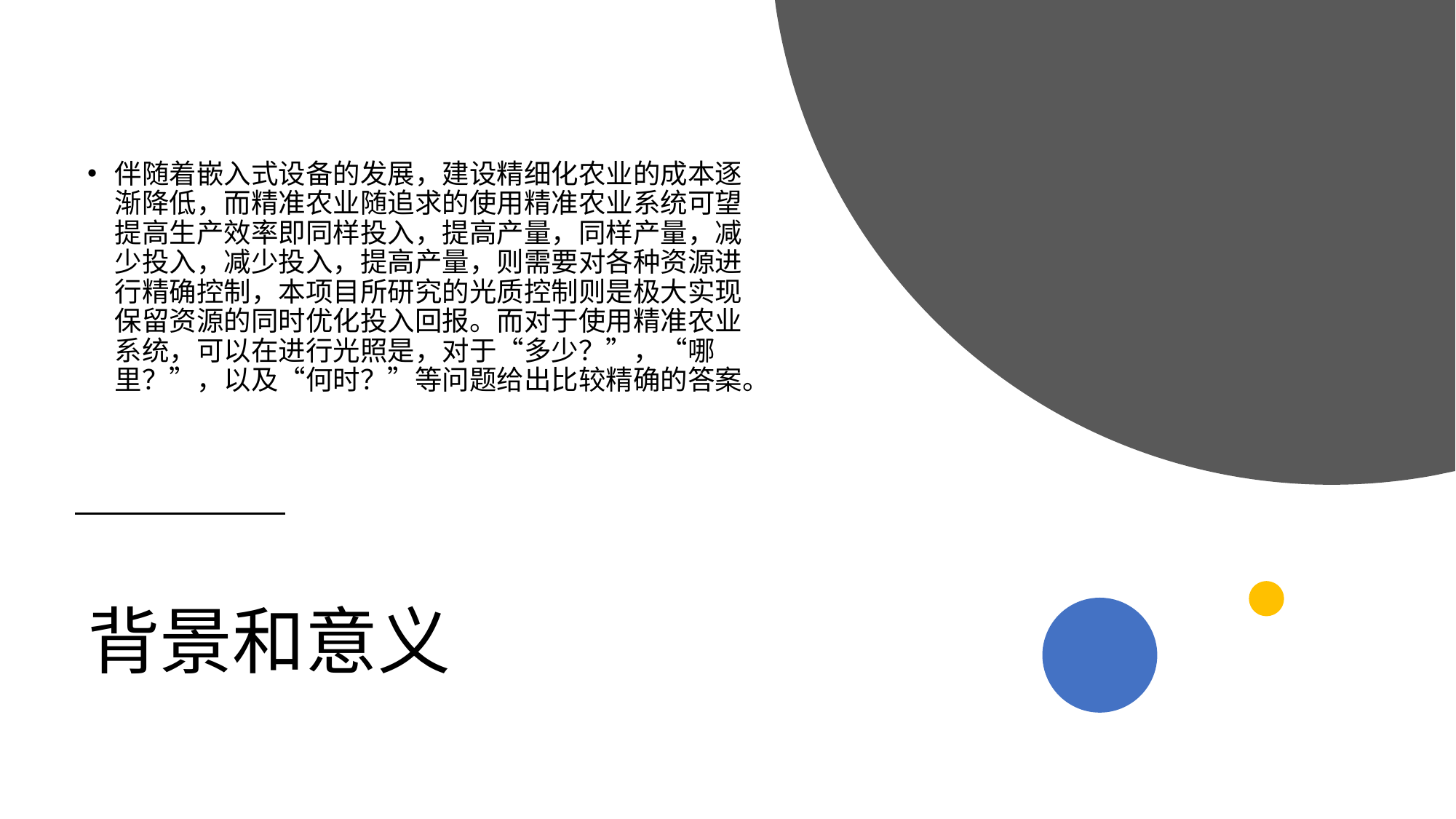

伴随着嵌入式设备的发展，建设精细化农业的成本逐渐降低，而精准农业随追求的使用精准农业系统可望提高生产效率即同样投入，提高产量，同样产量，减少投入，减少投入，提高产量，则需要对各种资源进行精确控制，本项目所研究的光质控制则是极大实现保留资源的同时优化投入回报。而对于使用精准农业系统，可以在进行光照是，对于“多少？”，“哪里？”，以及“何时？”等问题给出比较精确的答案。
# 背景和意义